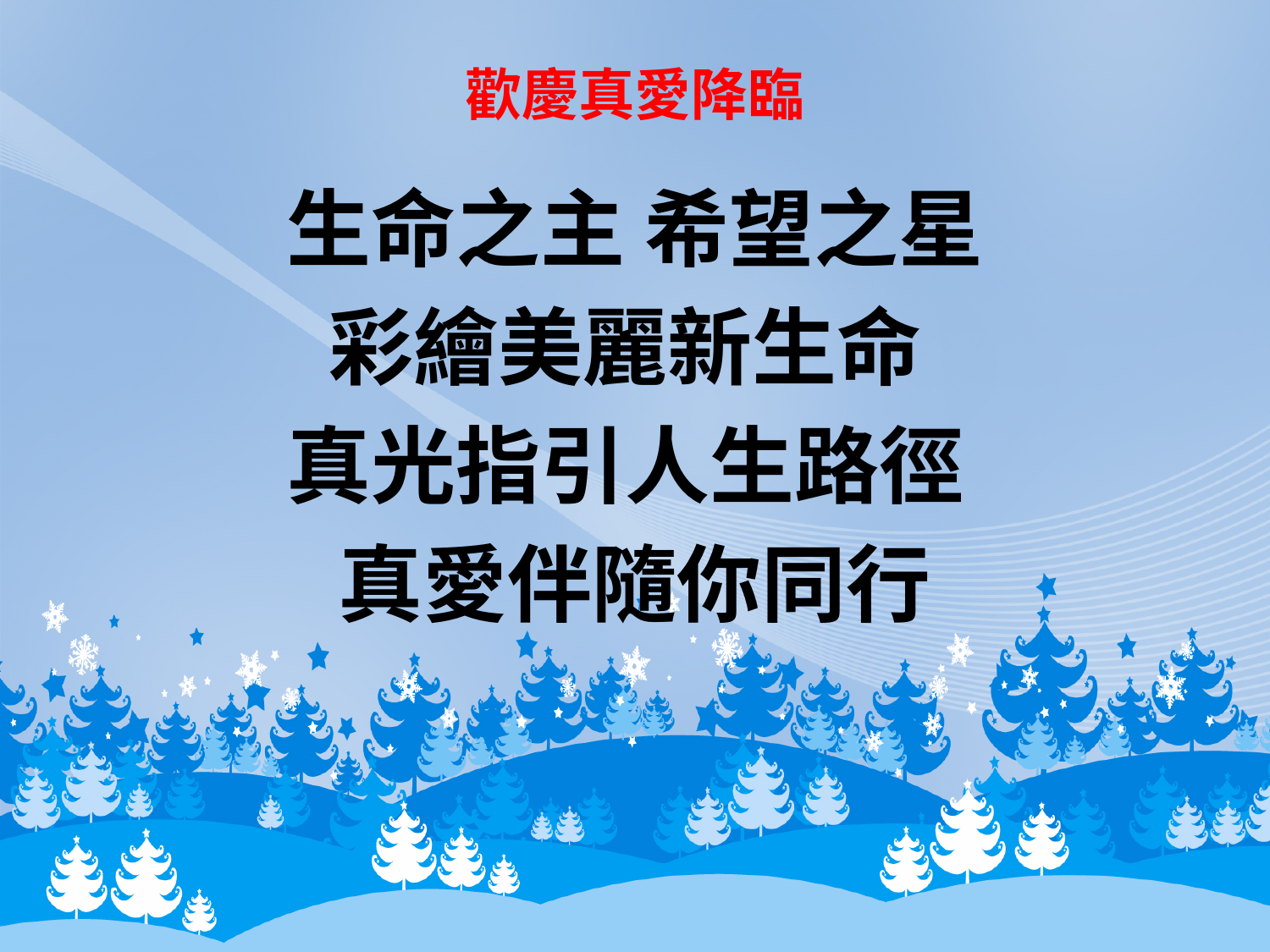

# 歡慶真愛降臨
生命之主 希望之星
彩繪美麗新生命
真光指引人生路徑
真愛伴隨你同行